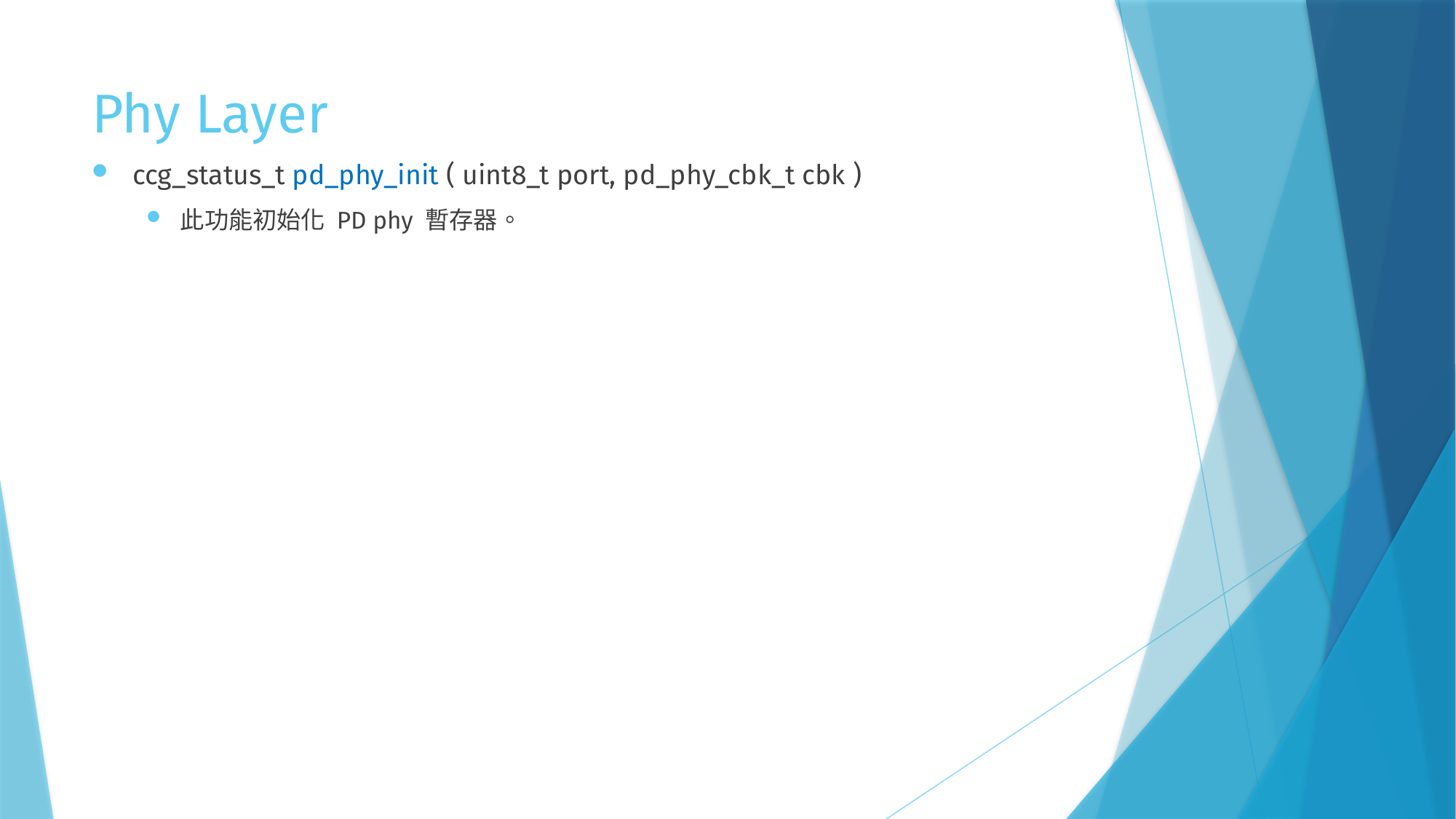

# Phy Layer
ccg_status_t pd_phy_init ( uint8_t port, pd_phy_cbk_t cbk )
此功能初始化 PD phy 暫存器。